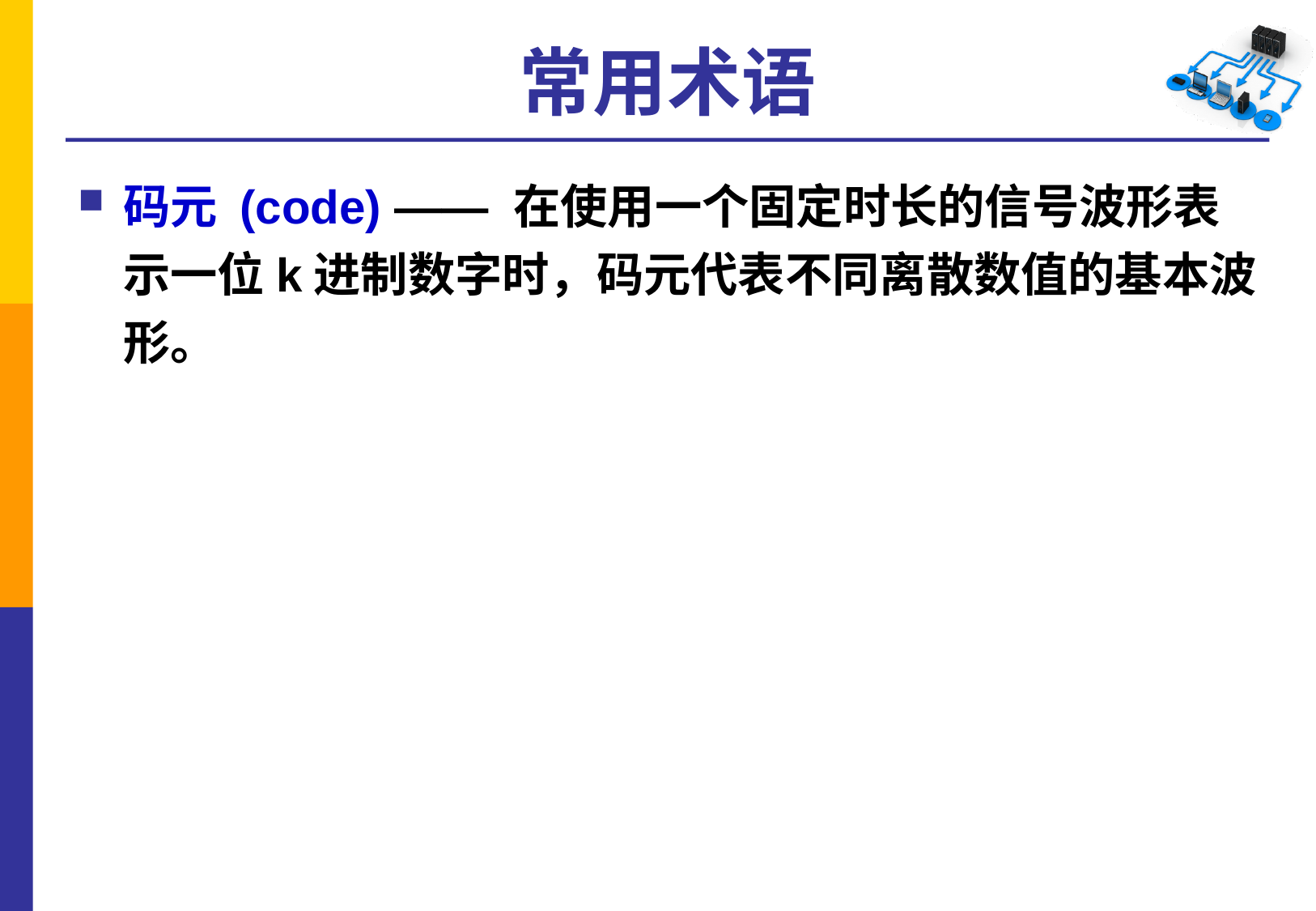

# 常用术语
码元 (code) —— 在使用一个固定时长的信号波形表示一位k进制数字时，码元代表不同离散数值的基本波形。